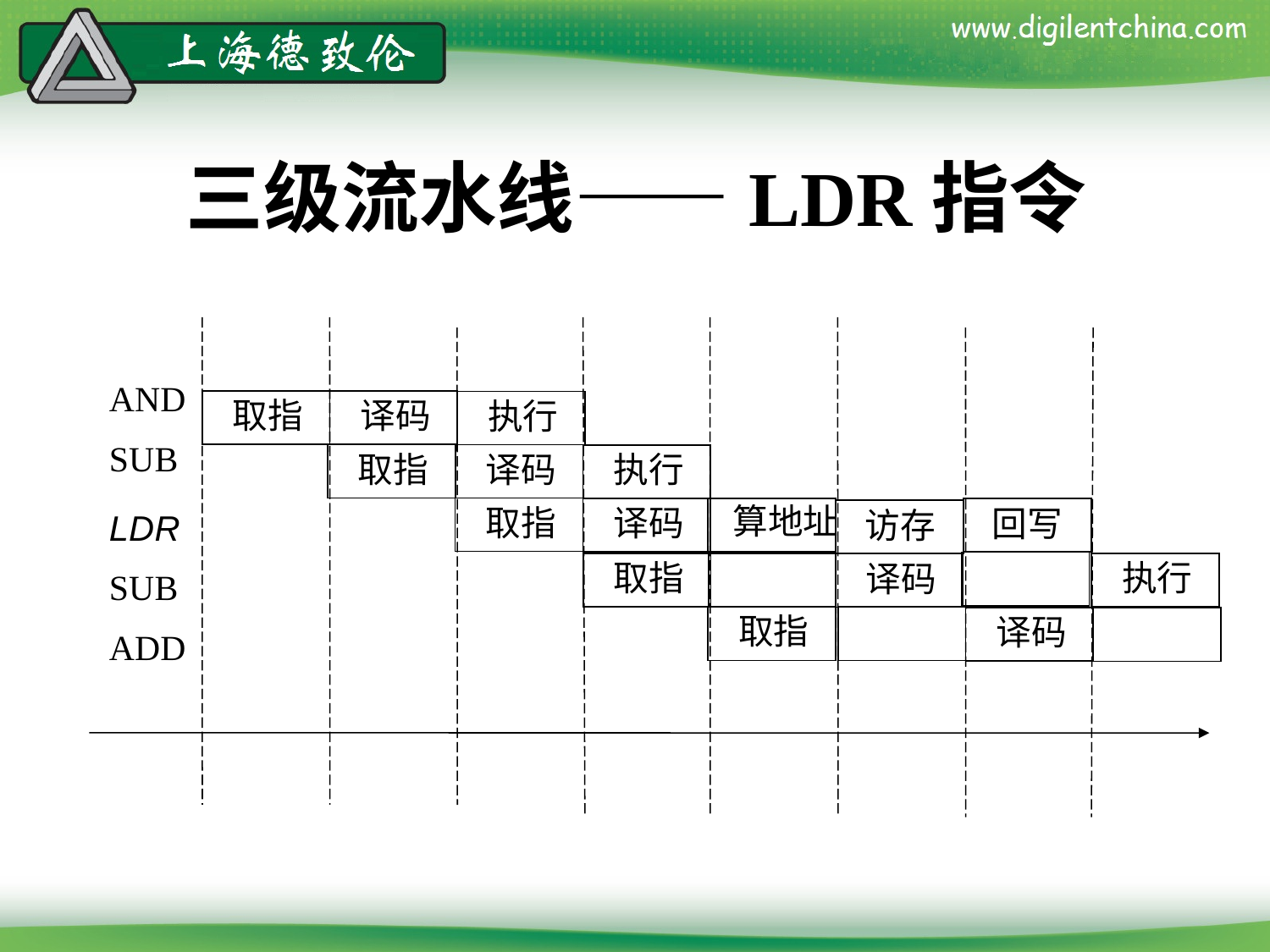

# 三级流水线——LDR指令

AND

取指

译码

执行
SUB

取指

译码

执行

取指

译码

算地址

回写
访存
LDR

取指

执行

译码
SUB

取指

译码

ADD